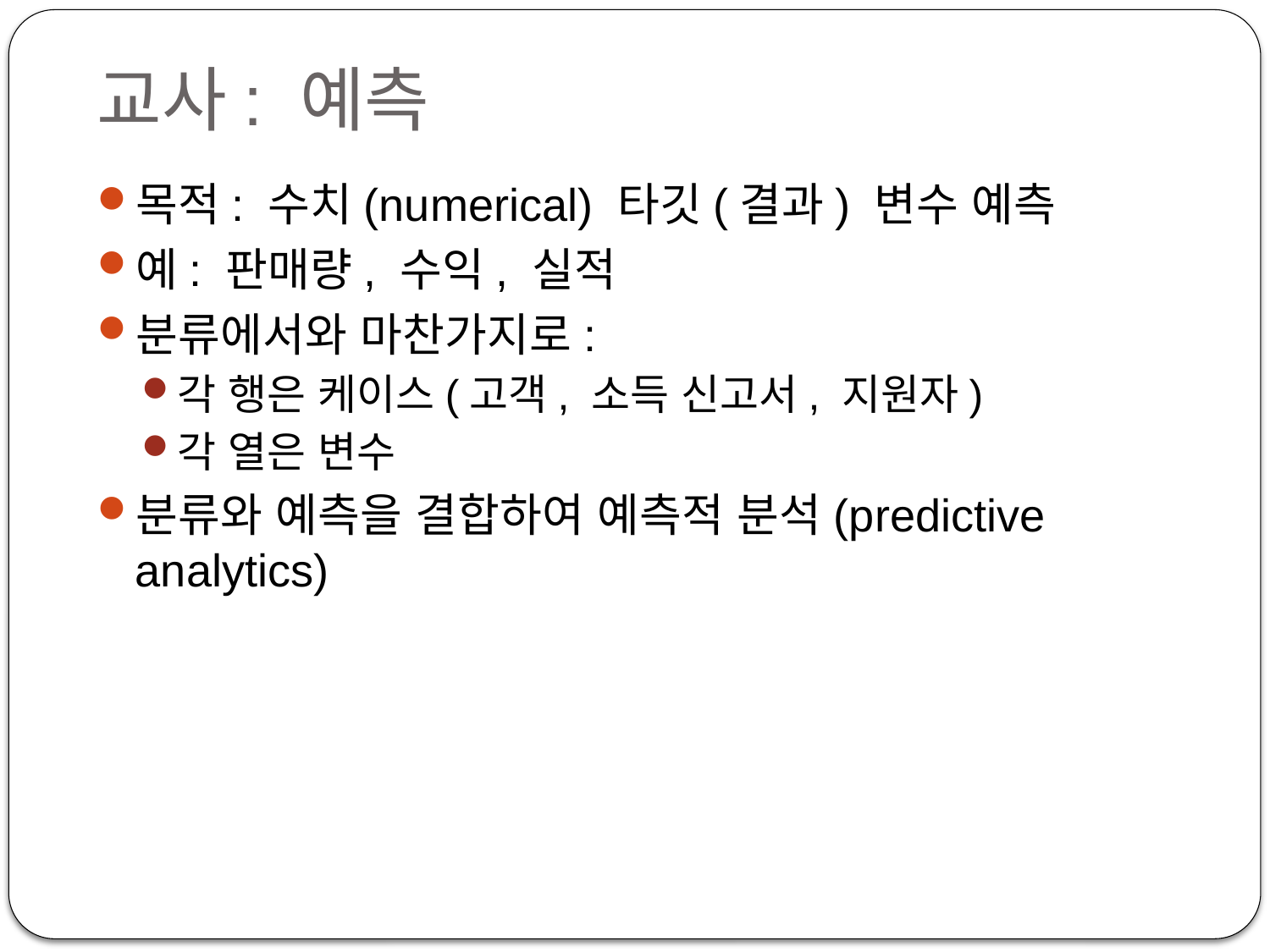

# 교사: 예측
목적: 수치(numerical) 타깃(결과) 변수 예측
예: 판매량, 수익, 실적
분류에서와 마찬가지로:
각 행은 케이스(고객, 소득 신고서, 지원자)
각 열은 변수
분류와 예측을 결합하여 예측적 분석(predictive analytics)